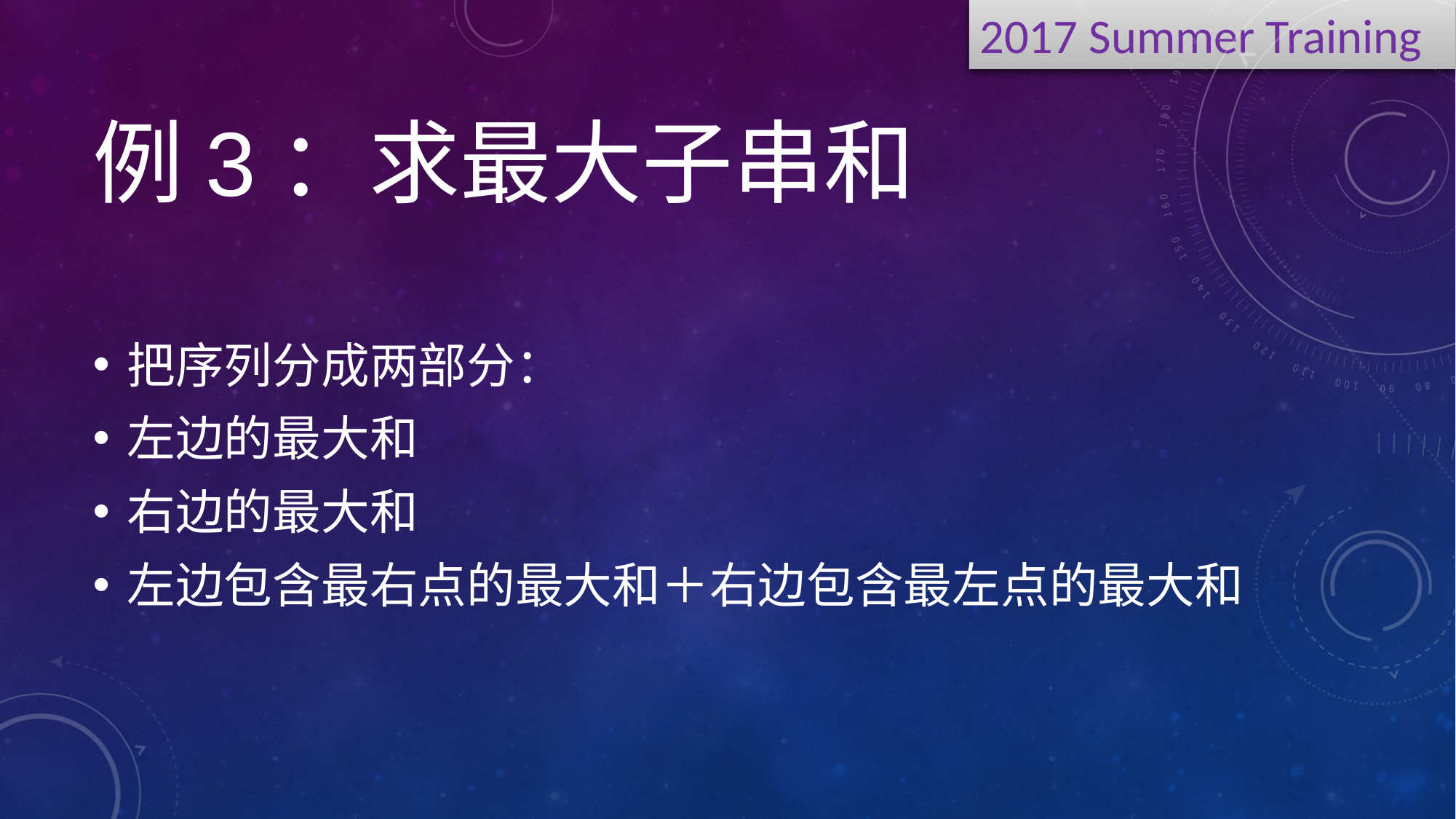

# 例3：求最大子串和
把序列分成两部分：
左边的最大和
右边的最大和
左边包含最右点的最大和＋右边包含最左点的最大和